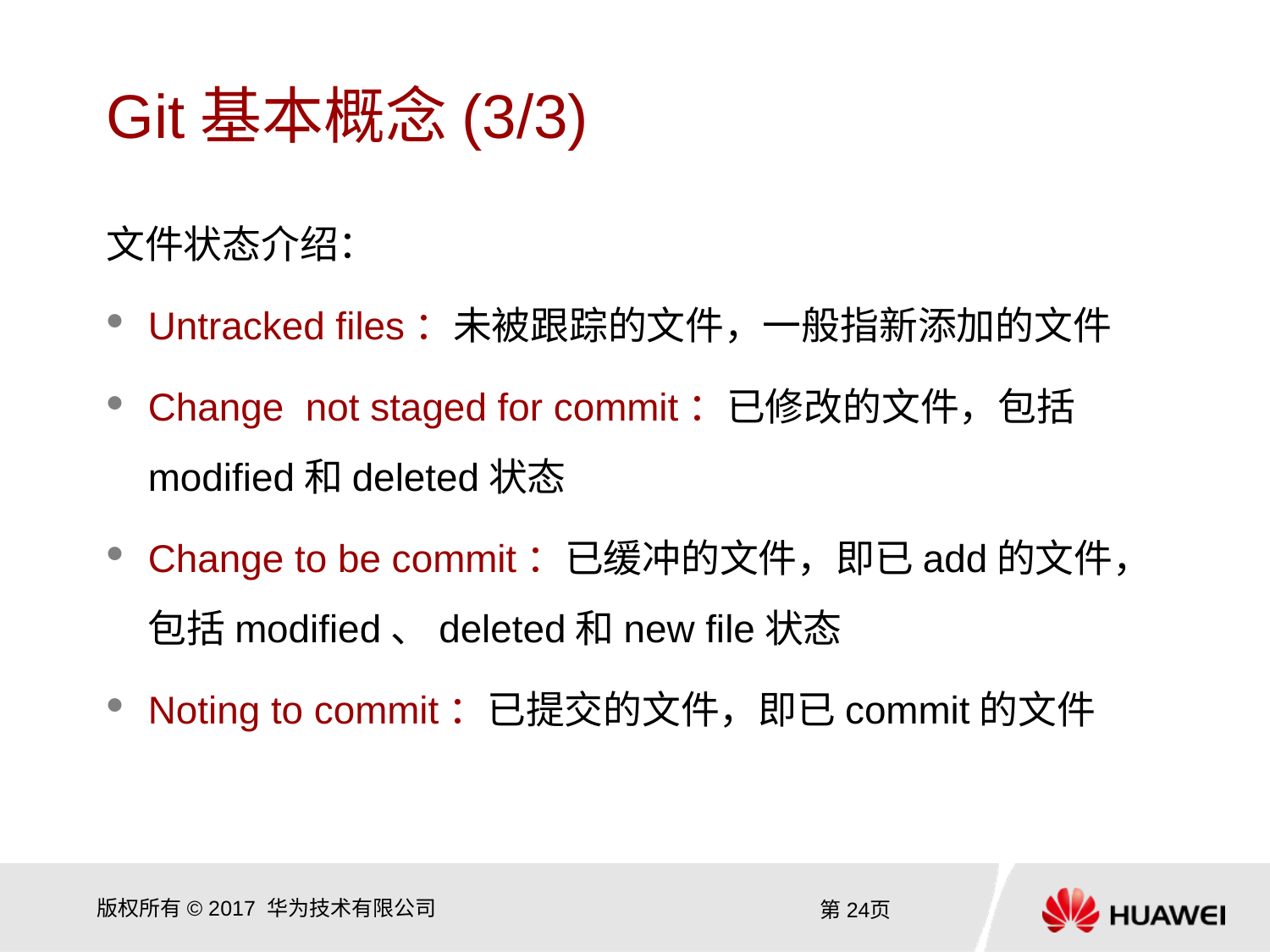

# Git基本概念(3/3)
文件状态介绍：
Untracked files：未被跟踪的文件，一般指新添加的文件
Change  not staged for commit：已修改的文件，包括modified和deleted状态
Change to be commit：已缓冲的文件，即已add的文件，包括modified、deleted和new file状态
Noting to commit：已提交的文件，即已commit的文件